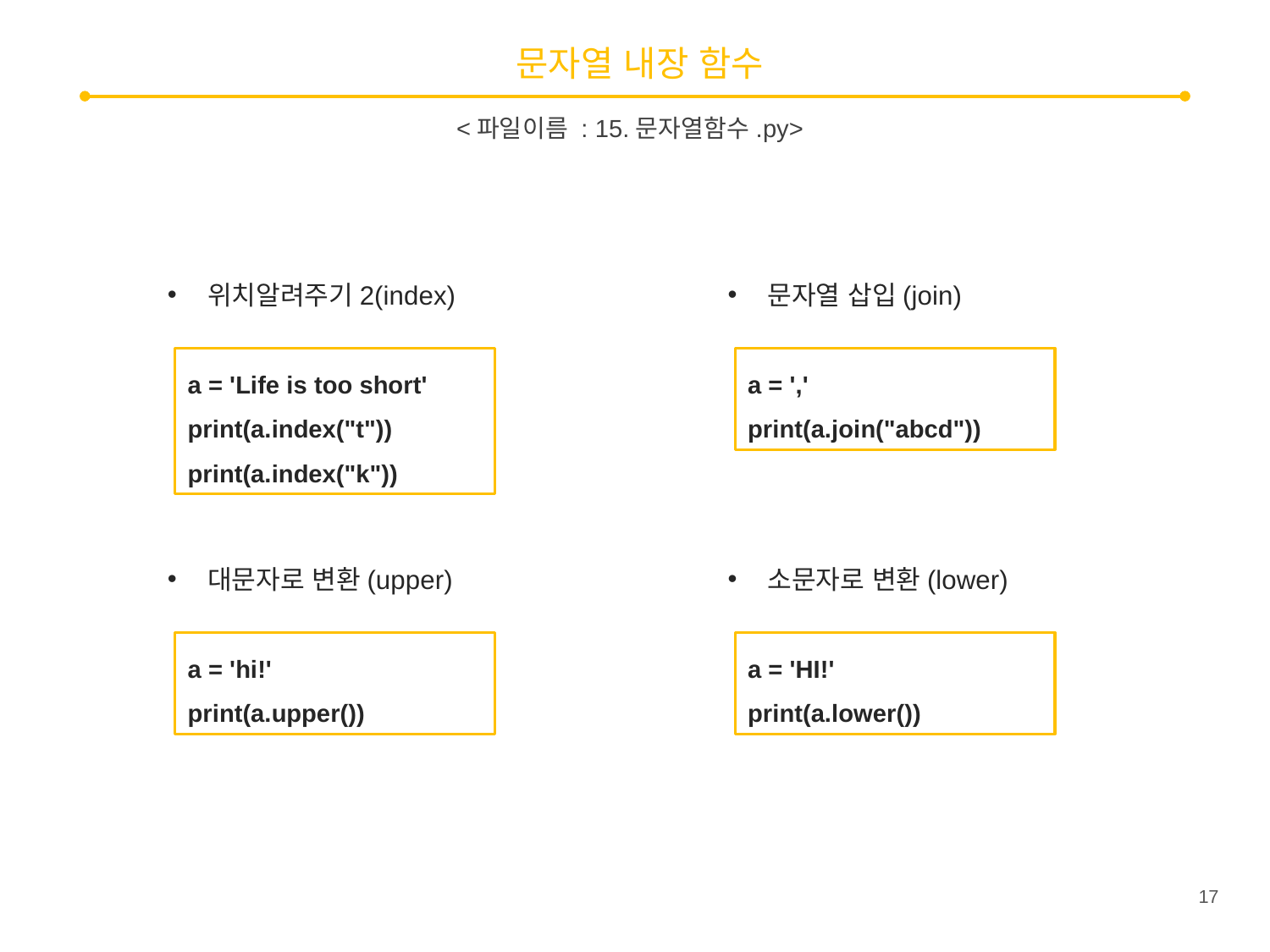

# 문자열 내장 함수
<파일이름 : 15.문자열함수.py>
위치알려주기2(index)
문자열 삽입(join)
a = 'Life is too short'
print(a.index("t"))
print(a.index("k"))
a = ','
print(a.join("abcd"))
대문자로 변환(upper)
소문자로 변환(lower)
a = 'hi!'
print(a.upper())
a = 'HI!'
print(a.lower())